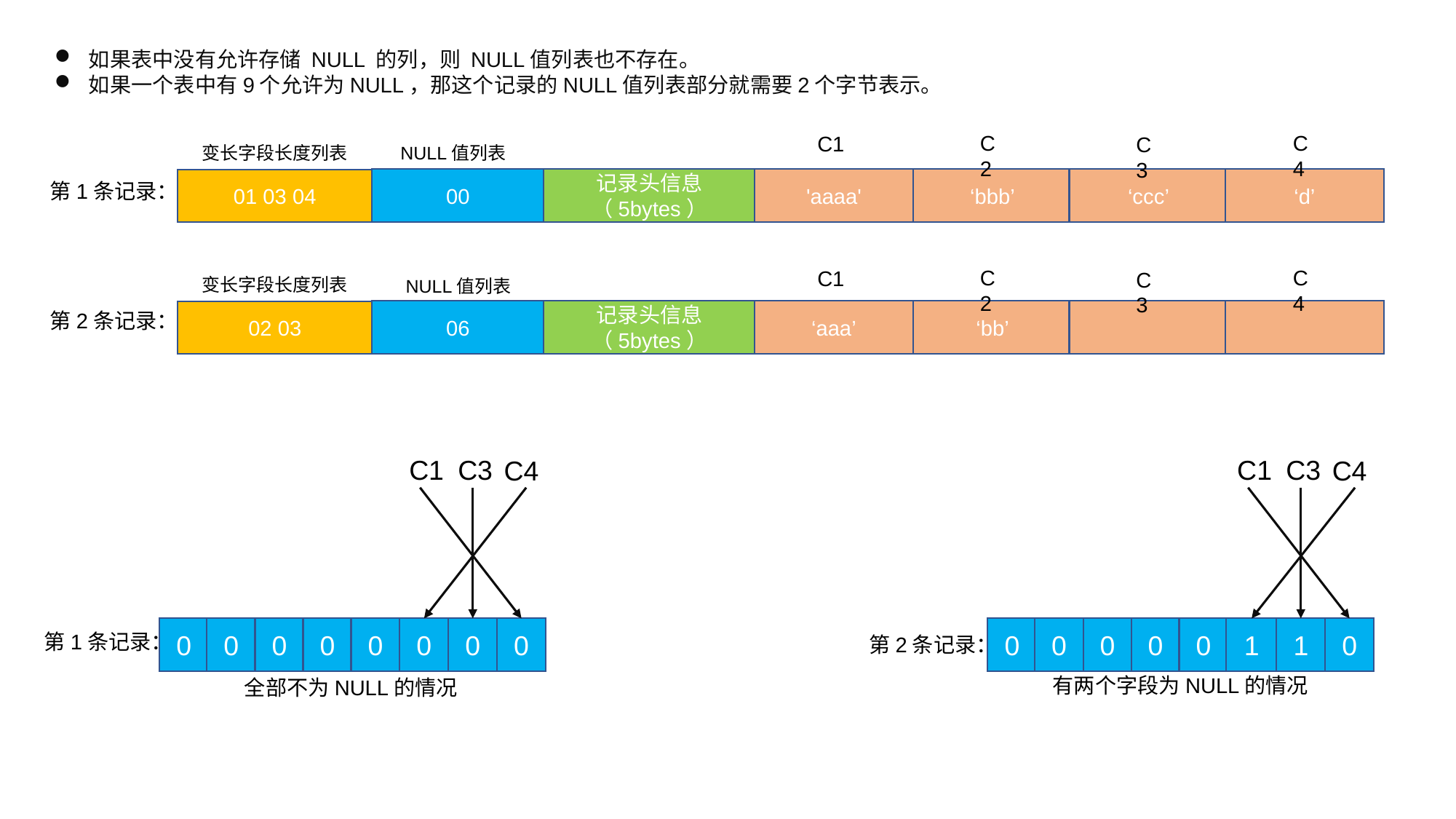

如果表中没有允许存储 NULL 的列，则 NULL值列表也不存在。
如果一个表中有9个允许为NULL，那这个记录的NULL值列表部分就需要2个字节表示。
C4
C2
C1
C3
NULL值列表
变长字段长度列表
00
记录头信息（5bytes）
'aaaa'
‘bbb’
‘ccc’
‘d’
01 03 04
第1条记录：
C4
C2
C1
C3
变长字段长度列表
NULL值列表
06
记录头信息（5bytes）
‘aaa’
‘bb’

02 03
第2条记录：
C1
C1
C3
C3
C4
C4
0
0
0
0
0
0
0
0
0
0
0
0
0
1
1
0
第1条记录：
第2条记录：
有两个字段为NULL的情况
全部不为NULL的情况